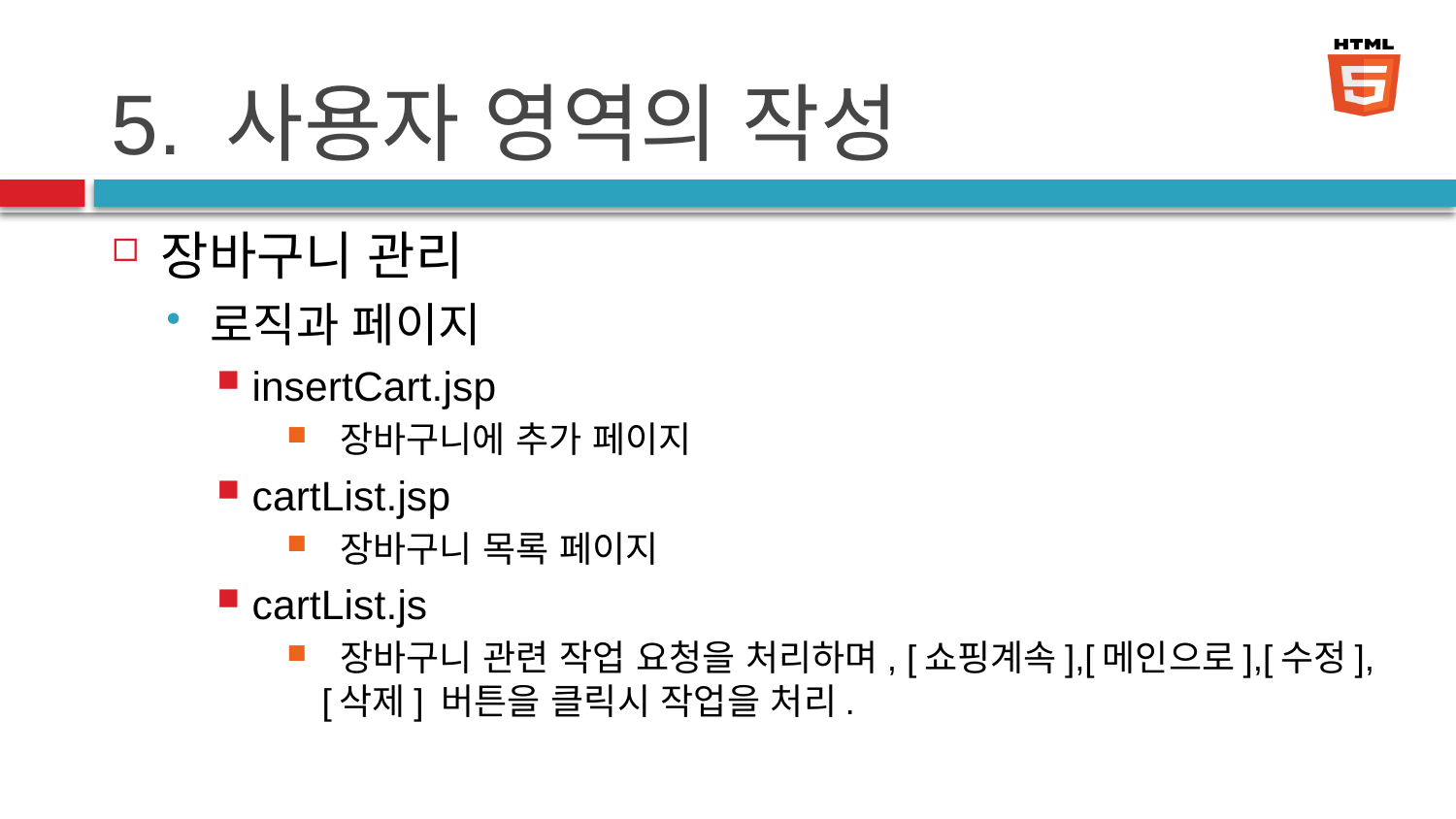

# 5. 사용자 영역의 작성
장바구니 관리
로직과 페이지
insertCart.jsp
 장바구니에 추가 페이지
cartList.jsp
 장바구니 목록 페이지
cartList.js
 장바구니 관련 작업 요청을 처리하며, [쇼핑계속],[메인으로],[수정],[삭제] 버튼을 클릭시 작업을 처리.